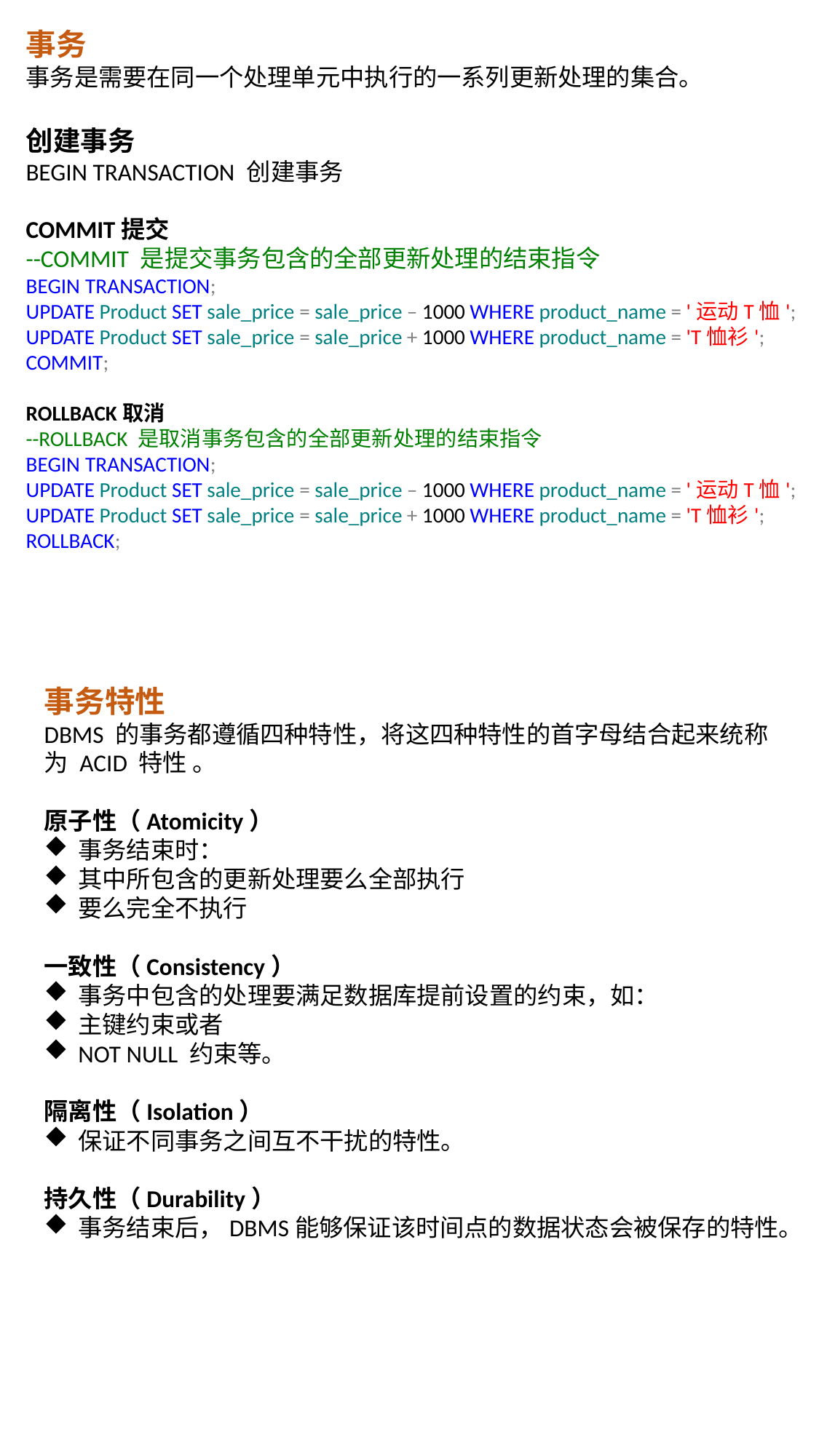

事务
事务是需要在同一个处理单元中执行的一系列更新处理的集合。

创建事务
BEGIN TRANSACTION 创建事务

COMMIT提交
--COMMIT 是提交事务包含的全部更新处理的结束指令
BEGIN TRANSACTION;
UPDATE Product SET sale_price = sale_price – 1000 WHERE product_name = '运动T恤';
UPDATE Product SET sale_price = sale_price + 1000 WHERE product_name = 'T恤衫';
COMMIT;

ROLLBACK取消
--ROLLBACK 是取消事务包含的全部更新处理的结束指令
BEGIN TRANSACTION;
UPDATE Product SET sale_price = sale_price – 1000 WHERE product_name = '运动T恤';
UPDATE Product SET sale_price = sale_price + 1000 WHERE product_name = 'T恤衫';
ROLLBACK;

事务特性
DBMS 的事务都遵循四种特性，将这四种特性的首字母结合起来统称为 ACID 特性 。

原子性（Atomicity）
事务结束时：
其中所包含的更新处理要么全部执行
要么完全不执行

一致性（Consistency）
事务中包含的处理要满足数据库提前设置的约束，如：
主键约束或者
NOT NULL 约束等。

隔离性（Isolation）
保证不同事务之间互不干扰的特性。

持久性（Durability）
事务结束后，DBMS能够保证该时间点的数据状态会被保存的特性。